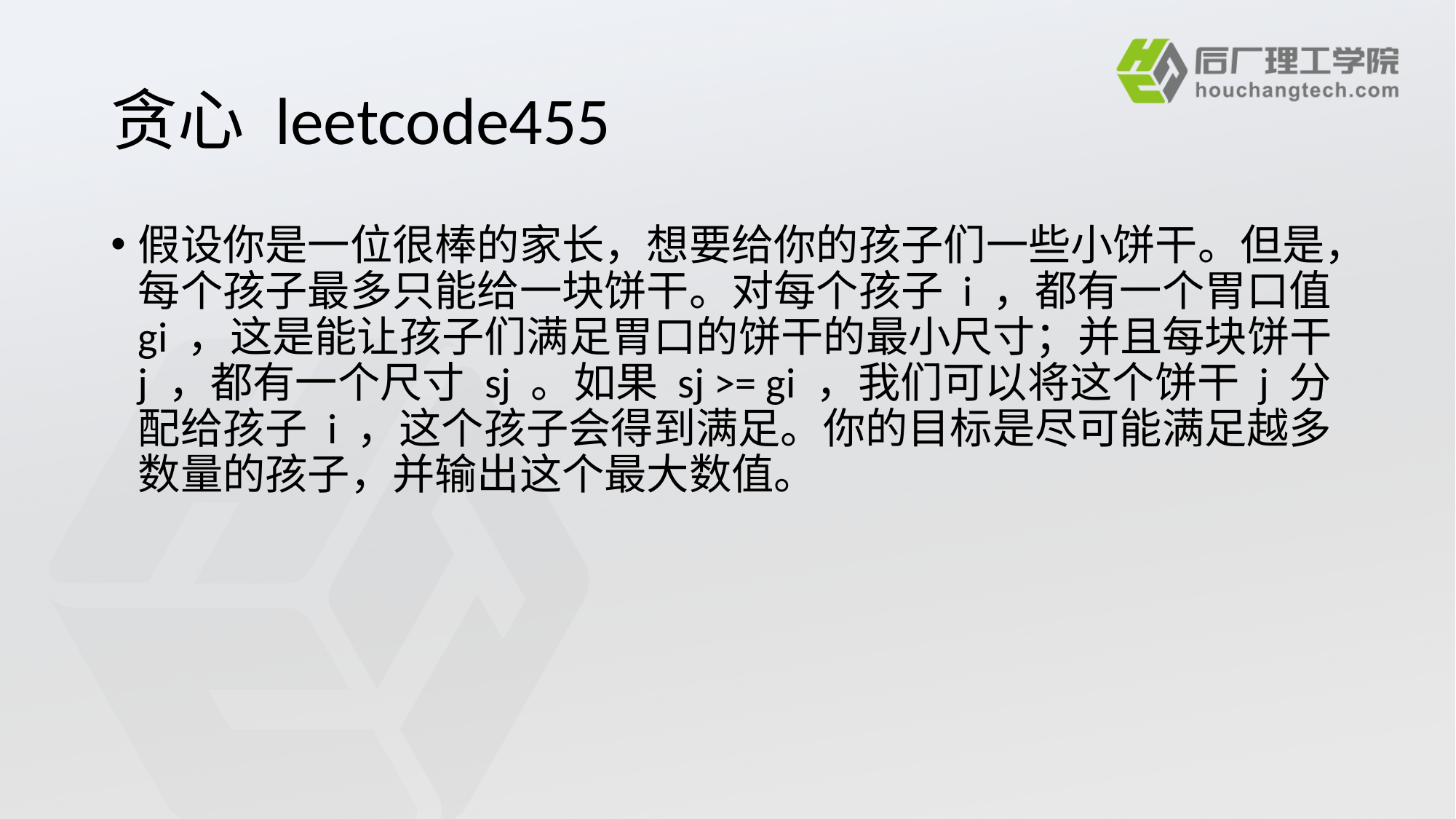

# 贪心 leetcode455
假设你是一位很棒的家长，想要给你的孩子们一些小饼干。但是，每个孩子最多只能给一块饼干。对每个孩子 i ，都有一个胃口值 gi ，这是能让孩子们满足胃口的饼干的最小尺寸；并且每块饼干 j ，都有一个尺寸 sj 。如果 sj >= gi ，我们可以将这个饼干 j 分配给孩子 i ，这个孩子会得到满足。你的目标是尽可能满足越多数量的孩子，并输出这个最大数值。